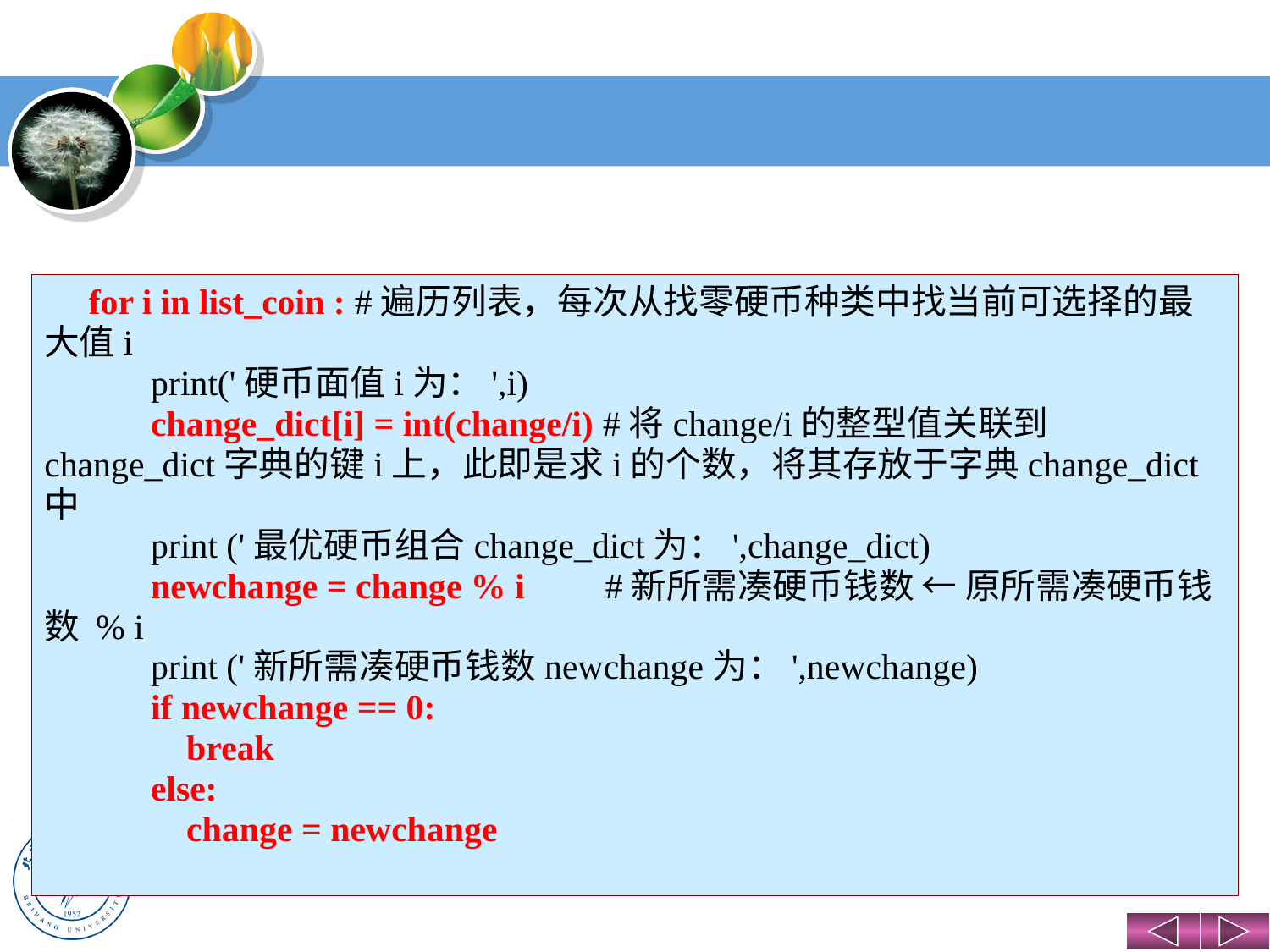

#
     for i in list_coin : #遍历列表，每次从找零硬币种类中找当前可选择的最大值i
            print('硬币面值i为：',i)
            change_dict[i] = int(change/i) #将change/i的整型值关联到change_dict字典的键i上，此即是求i的个数，将其存放于字典change_dict中
            print ('最优硬币组合change_dict为：',change_dict)
            newchange = change % i         #新所需凑硬币钱数 ← 原所需凑硬币钱数 % i
            print ('新所需凑硬币钱数newchange为：',newchange)
            if newchange == 0:
                break
            else:
                change = newchange

145